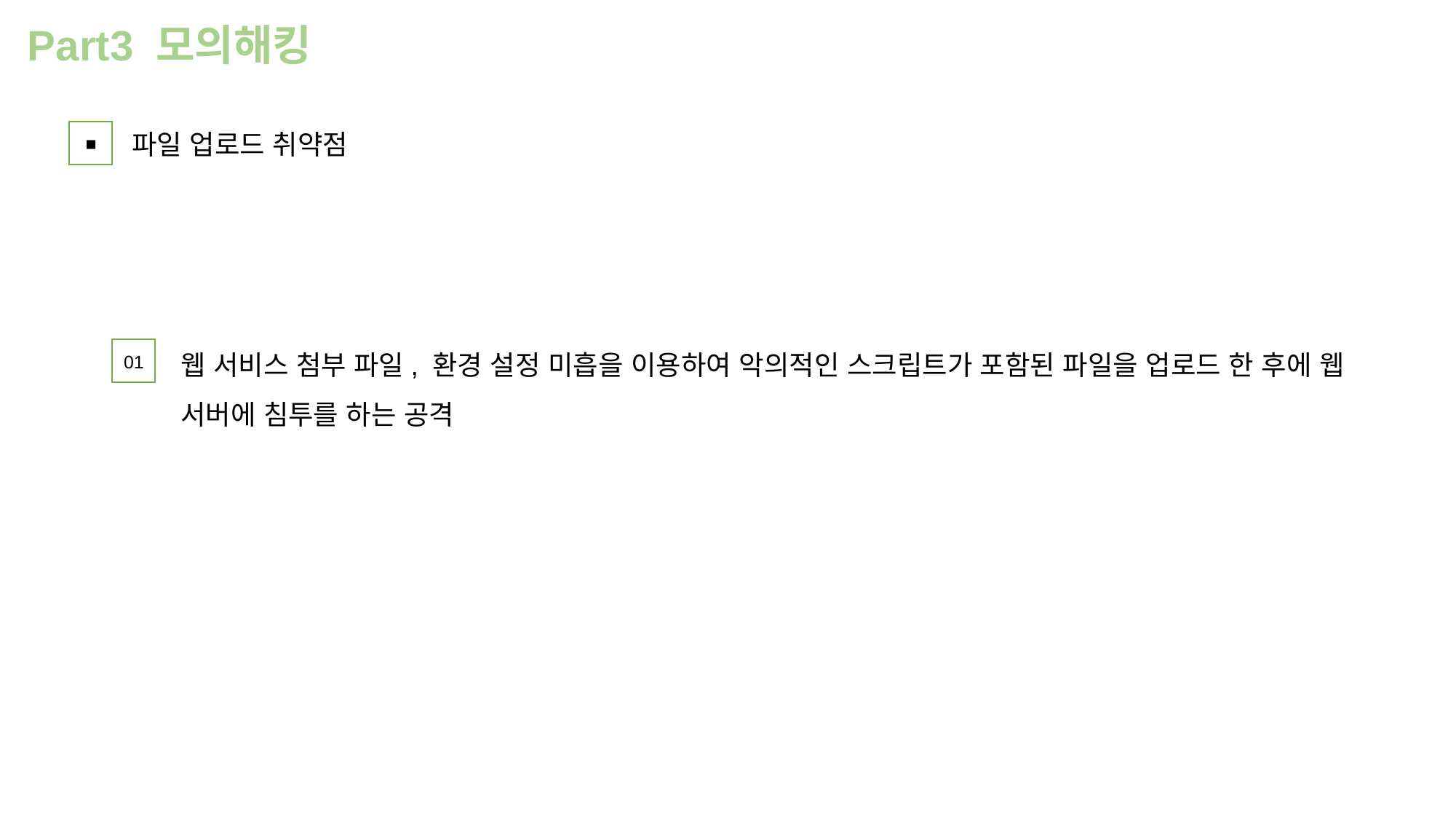

Part3 모의해킹
■
파일 업로드 취약점
웹 서비스 첨부 파일, 환경 설정 미흡을 이용하여 악의적인 스크립트가 포함된 파일을 업로드 한 후에 웹 서버에 침투를 하는 공격

01